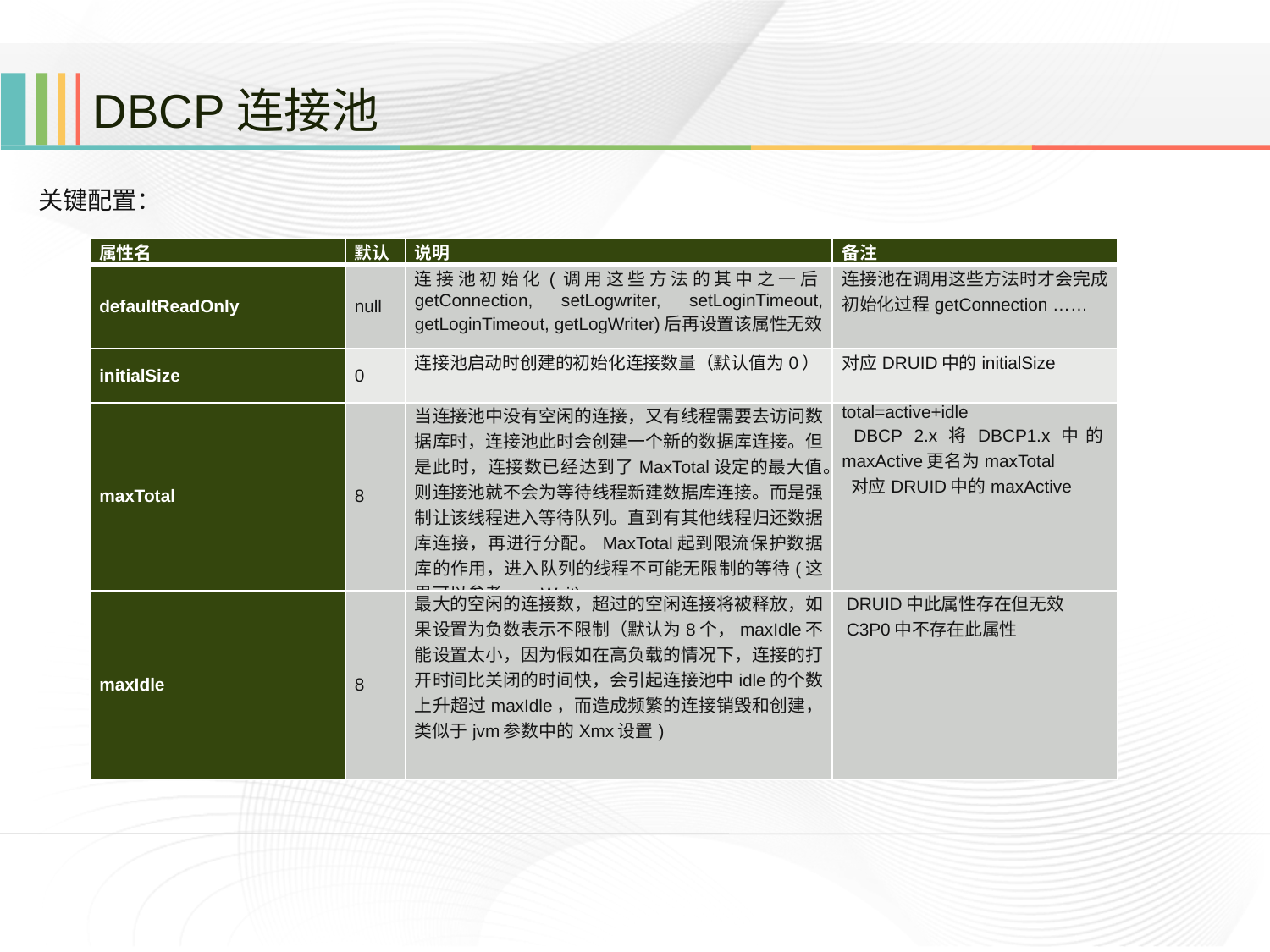

DBCP连接池

关键配置：
| 属性名 | 默认 | 说明 | 备注 |
| --- | --- | --- | --- |
| defaultReadOnly | null | 连接池初始化(调用这些方法的其中之一后getConnection, setLogwriter, setLoginTimeout, getLoginTimeout, getLogWriter)后再设置该属性无效 | 连接池在调用这些方法时才会完成初始化过程getConnection …… |
| initialSize | 0 | 连接池启动时创建的初始化连接数量（默认值为0） | 对应DRUID中的initialSize |
| maxTotal | 8 | 当连接池中没有空闲的连接，又有线程需要去访问数据库时，连接池此时会创建一个新的数据库连接。但是此时，连接数已经达到了MaxTotal设定的最大值。则连接池就不会为等待线程新建数据库连接。而是强制让该线程进入等待队列。直到有其他线程归还数据库连接，再进行分配。MaxTotal起到限流保护数据库的作用，进入队列的线程不可能无限制的等待(这里可以参考maxWait)。 | total=active+idle DBCP 2.x将DBCP1.x中的maxActive更名为maxTotal  对应DRUID中的maxActive |
| maxIdle | 8 | 最大的空闲的连接数，超过的空闲连接将被释放，如果设置为负数表示不限制（默认为8个，maxIdle不能设置太小，因为假如在高负载的情况下，连接的打开时间比关闭的时间快，会引起连接池中idle的个数 上升超过maxIdle，而造成频繁的连接销毁和创建，类似于jvm参数中的Xmx设置) | DRUID中此属性存在但无效 C3P0中不存在此属性 |